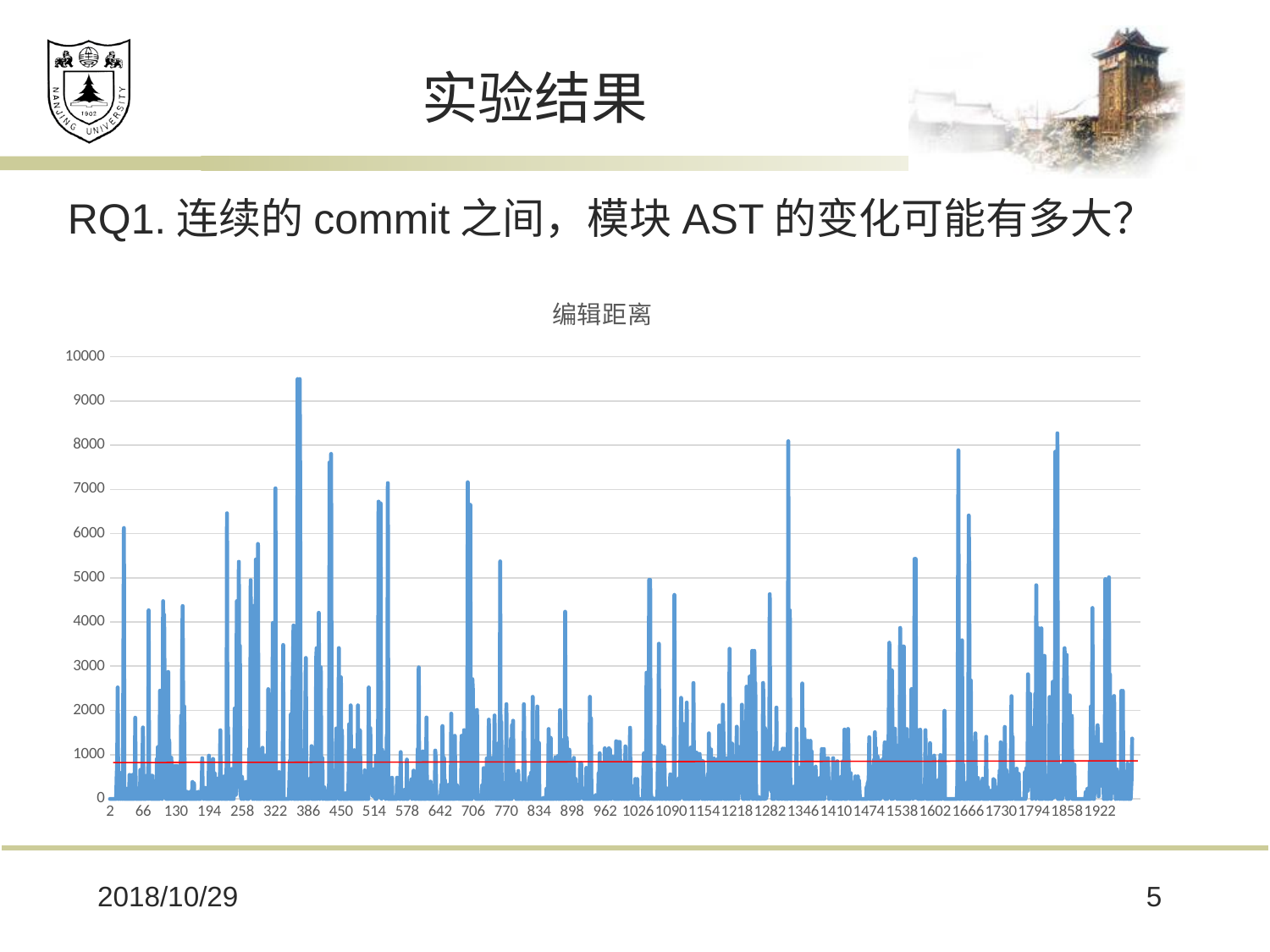

# 实验结果
RQ1.连续的commit之间，模块AST的变化可能有多大？

### Chart: 编辑距离

| Category |  |
|---|---|
2018/10/29
5